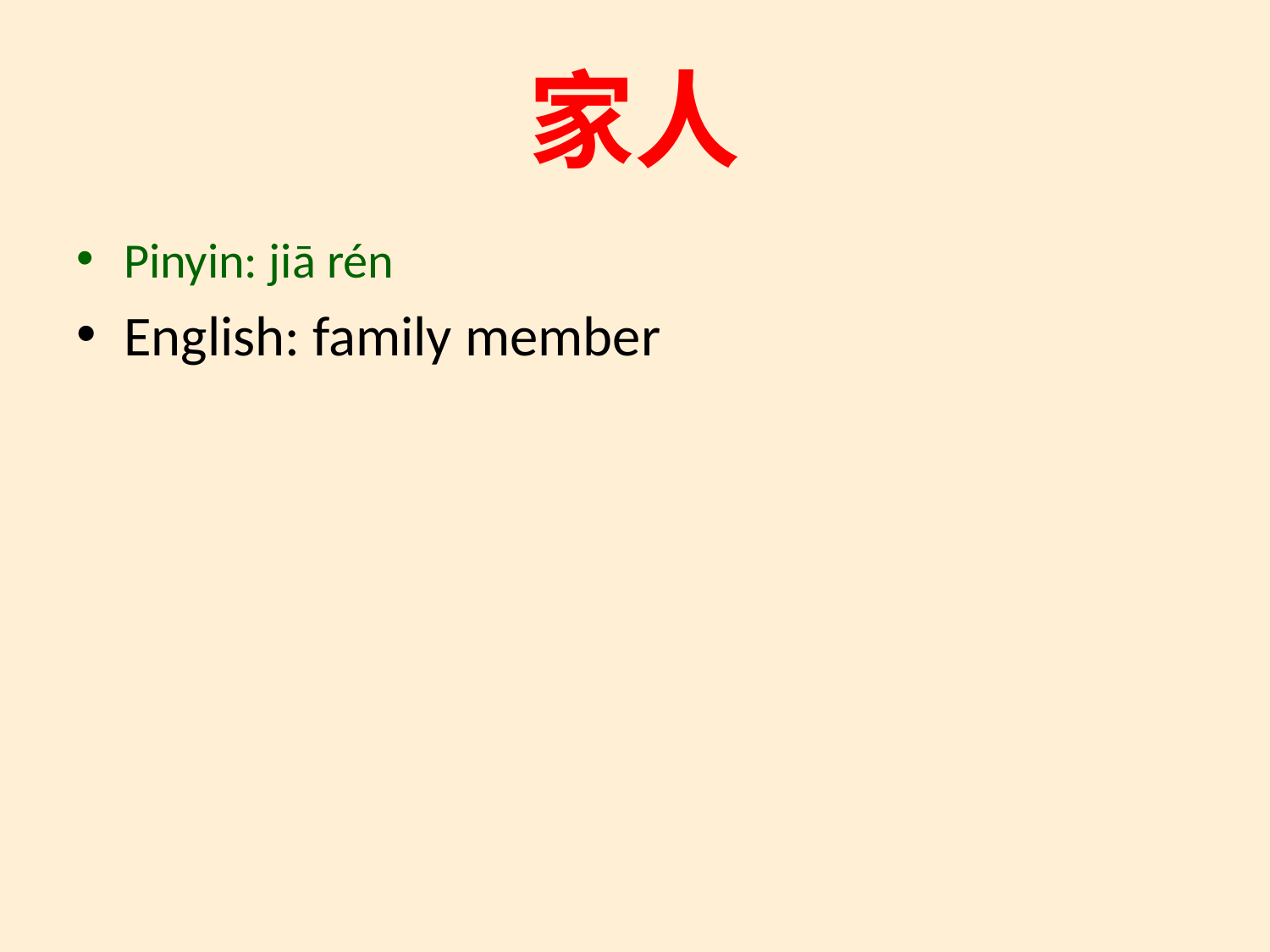

# 家人
Pinyin: jiā rén
English: family member